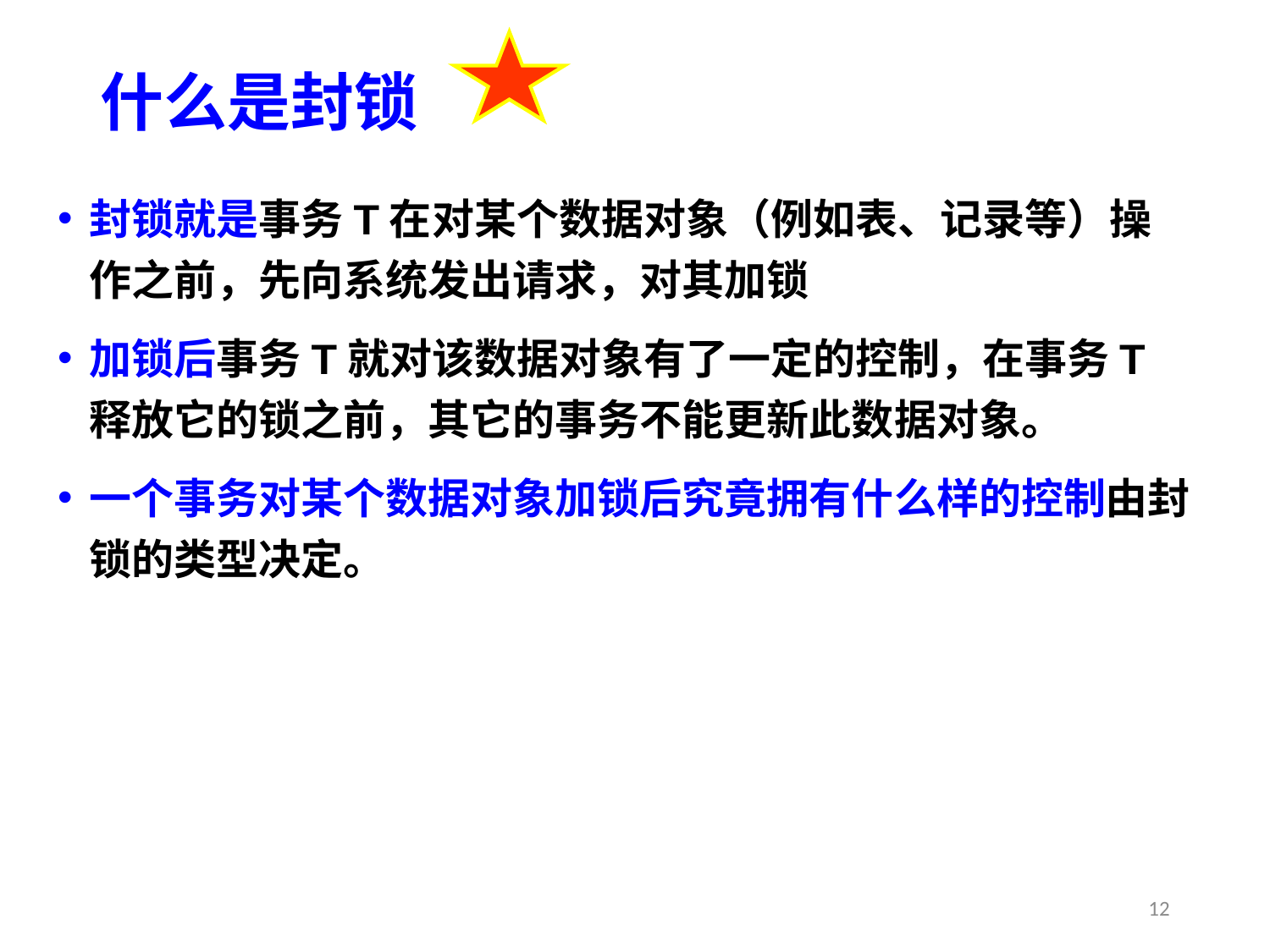

# 什么是封锁
封锁就是事务T在对某个数据对象（例如表、记录等）操作之前，先向系统发出请求，对其加锁
加锁后事务T就对该数据对象有了一定的控制，在事务T释放它的锁之前，其它的事务不能更新此数据对象。
一个事务对某个数据对象加锁后究竟拥有什么样的控制由封锁的类型决定。
12